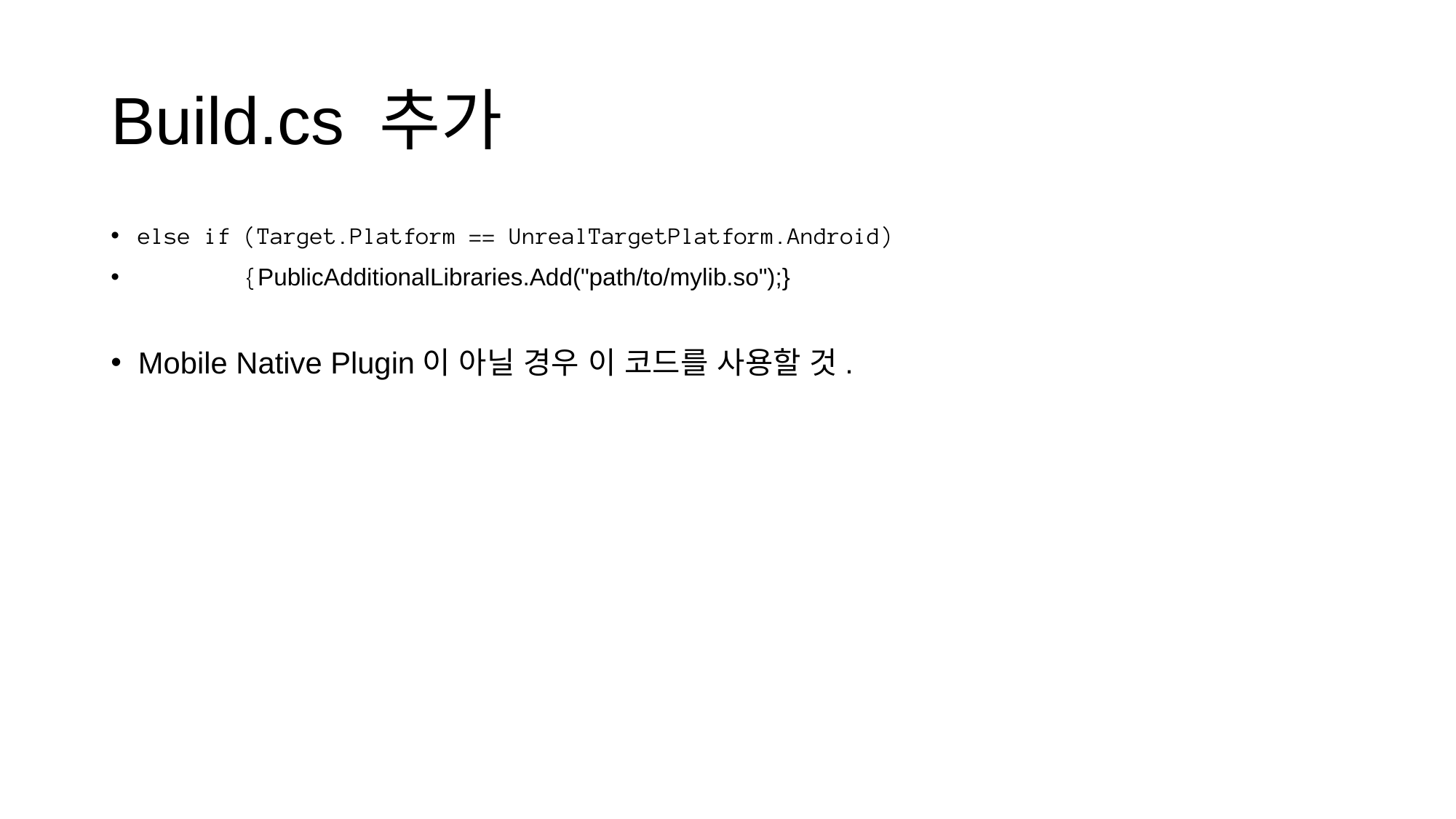

# Build.cs 추가
else if (Target.Platform == UnrealTargetPlatform.Android)
        {PublicAdditionalLibraries.Add("path/to/mylib.so");}

Mobile Native Plugin이 아닐 경우 이 코드를 사용할 것.